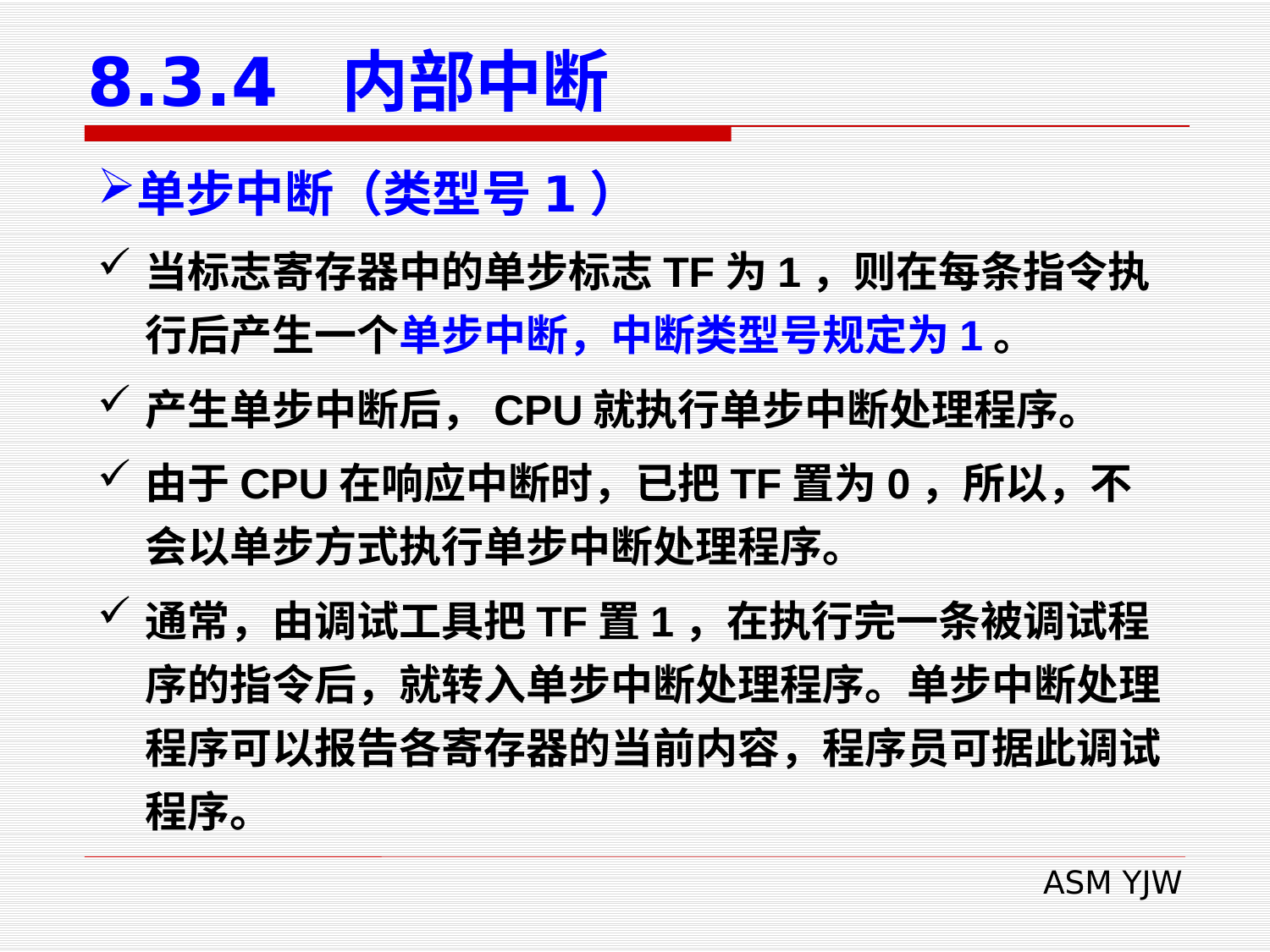

# 8.3.4  内部中断
单步中断（类型号1）
当标志寄存器中的单步标志TF为1，则在每条指令执行后产生一个单步中断，中断类型号规定为1。
产生单步中断后，CPU就执行单步中断处理程序。
由于CPU在响应中断时，已把TF置为0，所以，不会以单步方式执行单步中断处理程序。
通常，由调试工具把TF置1，在执行完一条被调试程序的指令后，就转入单步中断处理程序。单步中断处理程序可以报告各寄存器的当前内容，程序员可据此调试程序。